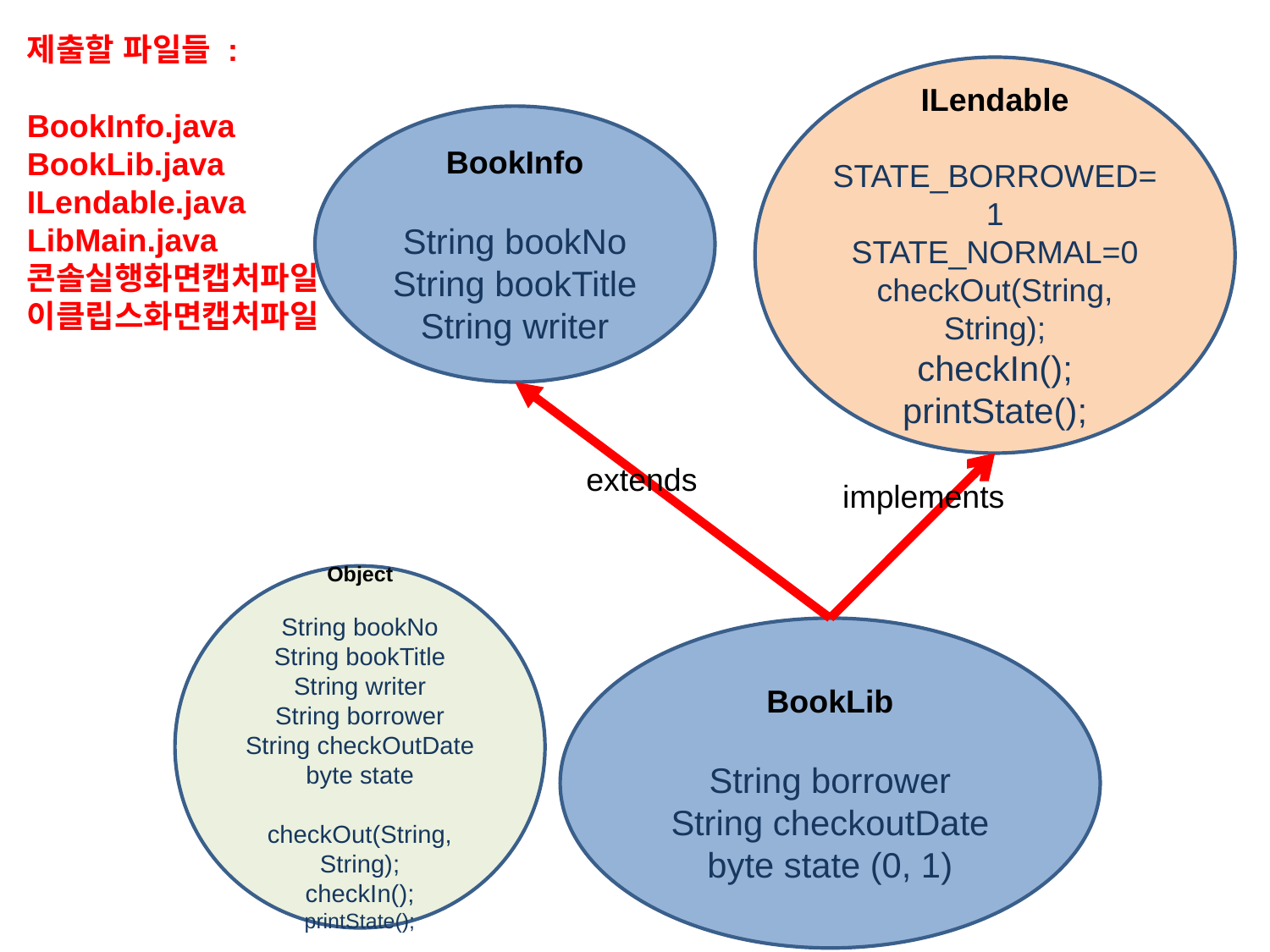

제출할 파일들 :

BookInfo.java
BookLib.java
ILendable.java
LibMain.java
콘솔실행화면캡처파일
이클립스화면캡처파일

ILendable
STATE_BORROWED=1
STATE_NORMAL=0
checkOut(String, String);
checkIn();
printState();
BookInfo
String bookNo
String bookTitle
String writer
extends
implements
Object
String bookNo
String bookTitle
String writer
String borrower
String checkOutDate
byte state

checkOut(String, String);
checkIn();
printState();
BookLib
String borrower
String checkoutDate
byte state (0, 1)